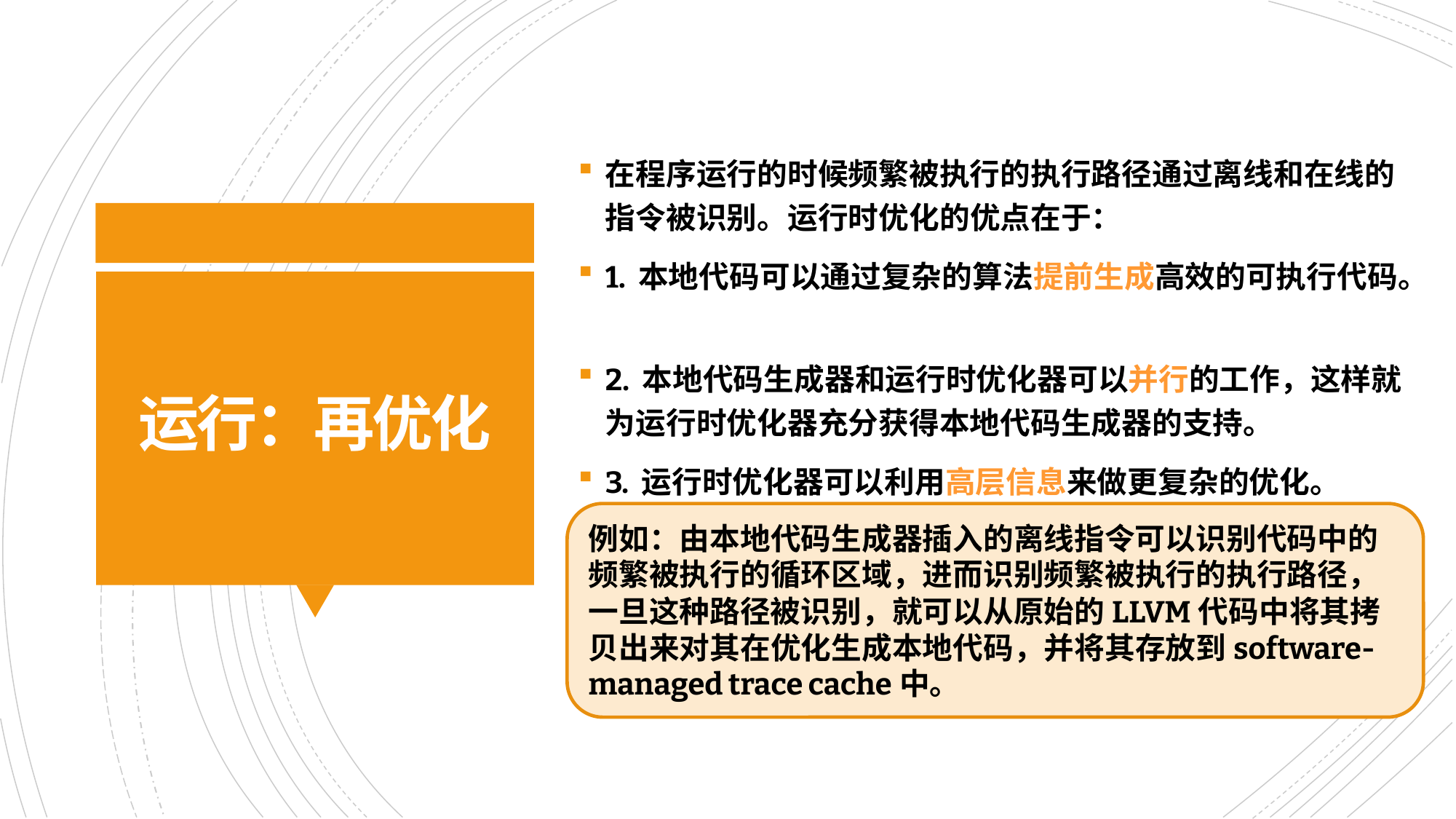

在程序运行的时候频繁被执行的执行路径通过离线和在线的指令被识别。运行时优化的优点在于：
1. 本地代码可以通过复杂的算法提前生成高效的可执行代码。
2. 本地代码生成器和运行时优化器可以并行的工作，这样就为运行时优化器充分获得本地代码生成器的支持。
3. 运行时优化器可以利用高层信息来做更复杂的优化。

# 运行：再优化
例如：由本地代码生成器插入的离线指令可以识别代码中的频繁被执行的循环区域，进而识别频繁被执行的执行路径，一旦这种路径被识别，就可以从原始的LLVM代码中将其拷贝出来对其在优化生成本地代码，并将其存放到software-managed trace cache中。